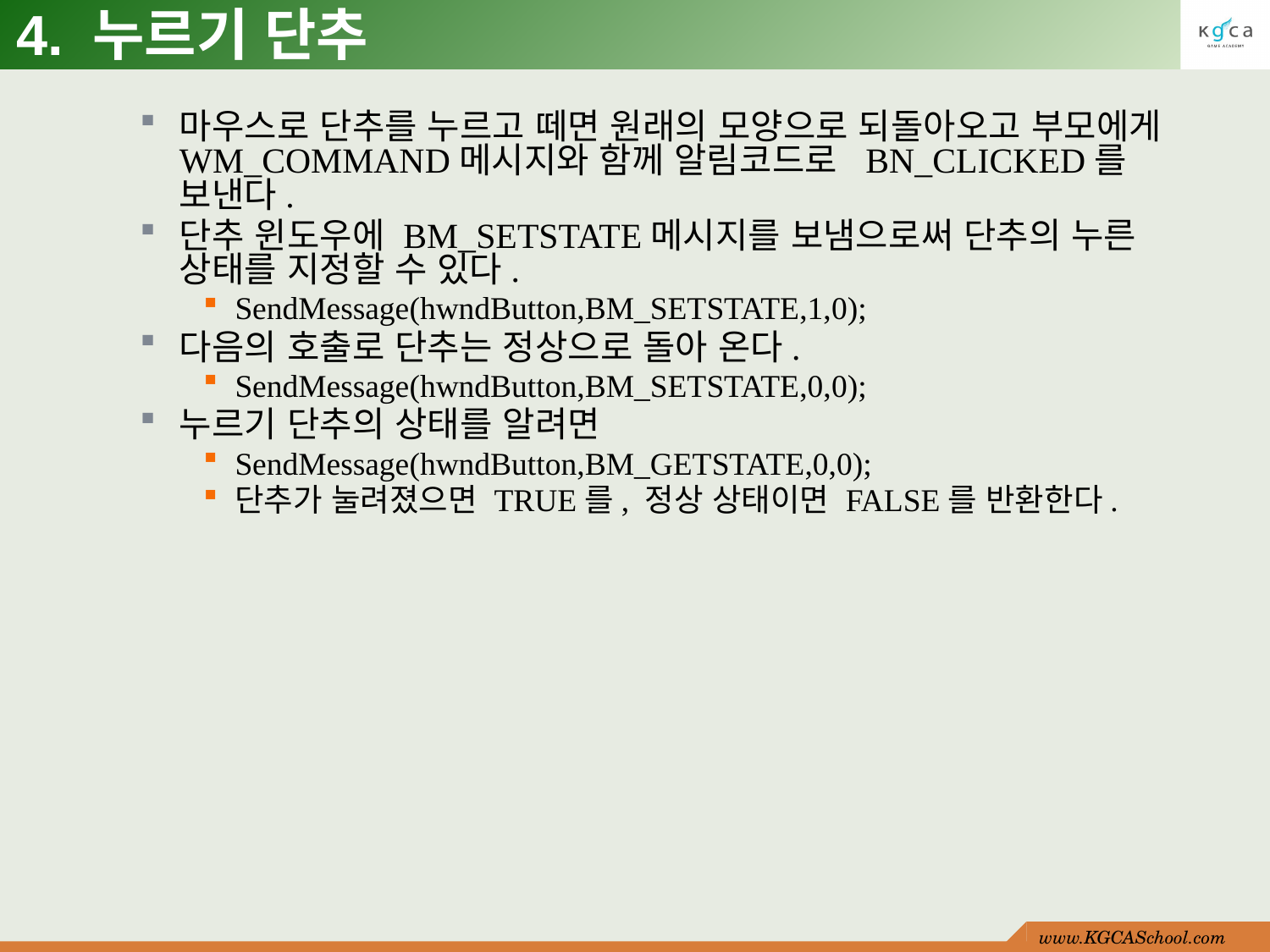

# 4. 누르기 단추
마우스로 단추를 누르고 떼면 원래의 모양으로 되돌아오고 부모에게 WM_COMMAND메시지와 함께 알림코드로  BN_CLICKED를 보낸다.
단추 윈도우에 BM_SETSTATE메시지를 보냄으로써 단추의 누른 상태를 지정할 수 있다.
SendMessage(hwndButton,BM_SETSTATE,1,0);
다음의 호출로 단추는 정상으로 돌아 온다.
SendMessage(hwndButton,BM_SETSTATE,0,0);
누르기 단추의 상태를 알려면
SendMessage(hwndButton,BM_GETSTATE,0,0);
단추가 눌려졌으면 TRUE를, 정상 상태이면 FALSE를 반환한다.